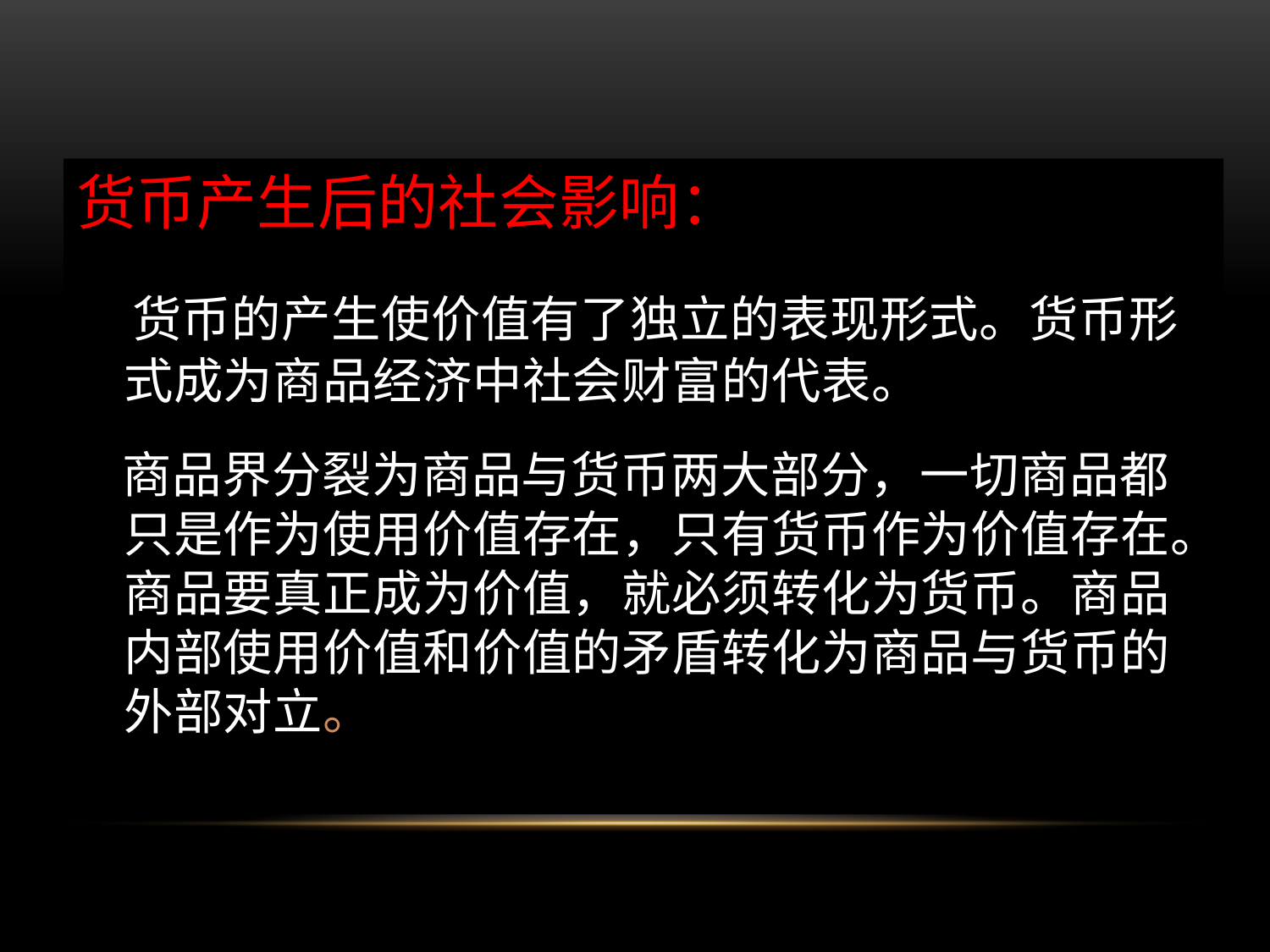

货币产生后的社会影响：
   货币的产生使价值有了独立的表现形式。货币形式成为商品经济中社会财富的代表。
   商品界分裂为商品与货币两大部分，一切商品都只是作为使用价值存在，只有货币作为价值存在。商品要真正成为价值，就必须转化为货币。商品内部使用价值和价值的矛盾转化为商品与货币的外部对立。